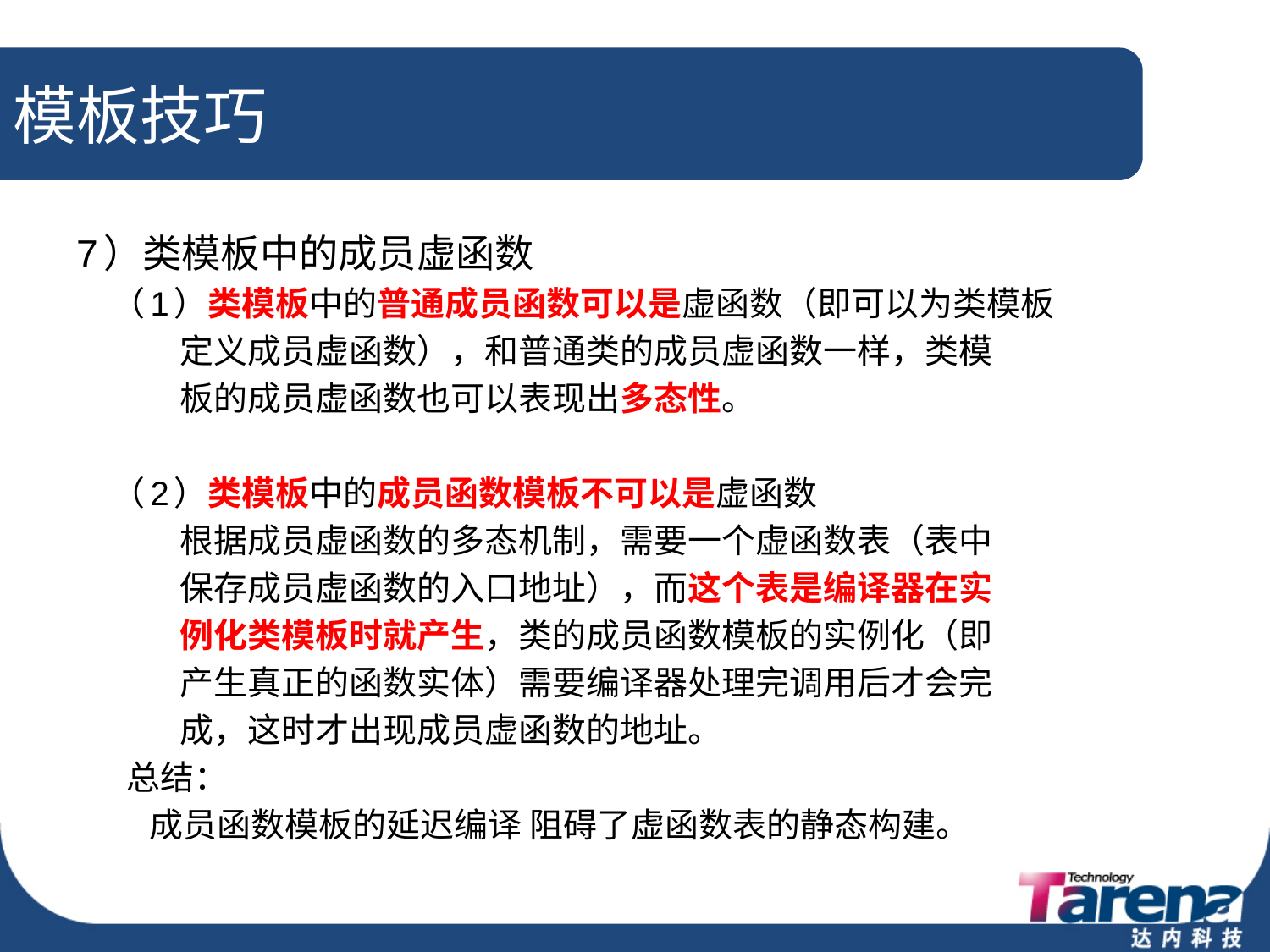

# 模板技巧
7）类模板中的成员虚函数
    （1）类模板中的普通成员函数可以是虚函数（即可以为类模板
             定义成员虚函数），和普通类的成员虚函数一样，类模
             板的成员虚函数也可以表现出多态性。

    （2）类模板中的成员函数模板不可以是虚函数
             根据成员虚函数的多态机制，需要一个虚函数表（表中
             保存成员虚函数的入口地址），而这个表是编译器在实
             例化类模板时就产生，类的成员函数模板的实例化（即
             产生真正的函数实体）需要编译器处理完调用后才会完
             成，这时才出现成员虚函数的地址。
      总结：
         成员函数模板的延迟编译 阻碍了虚函数表的静态构建。